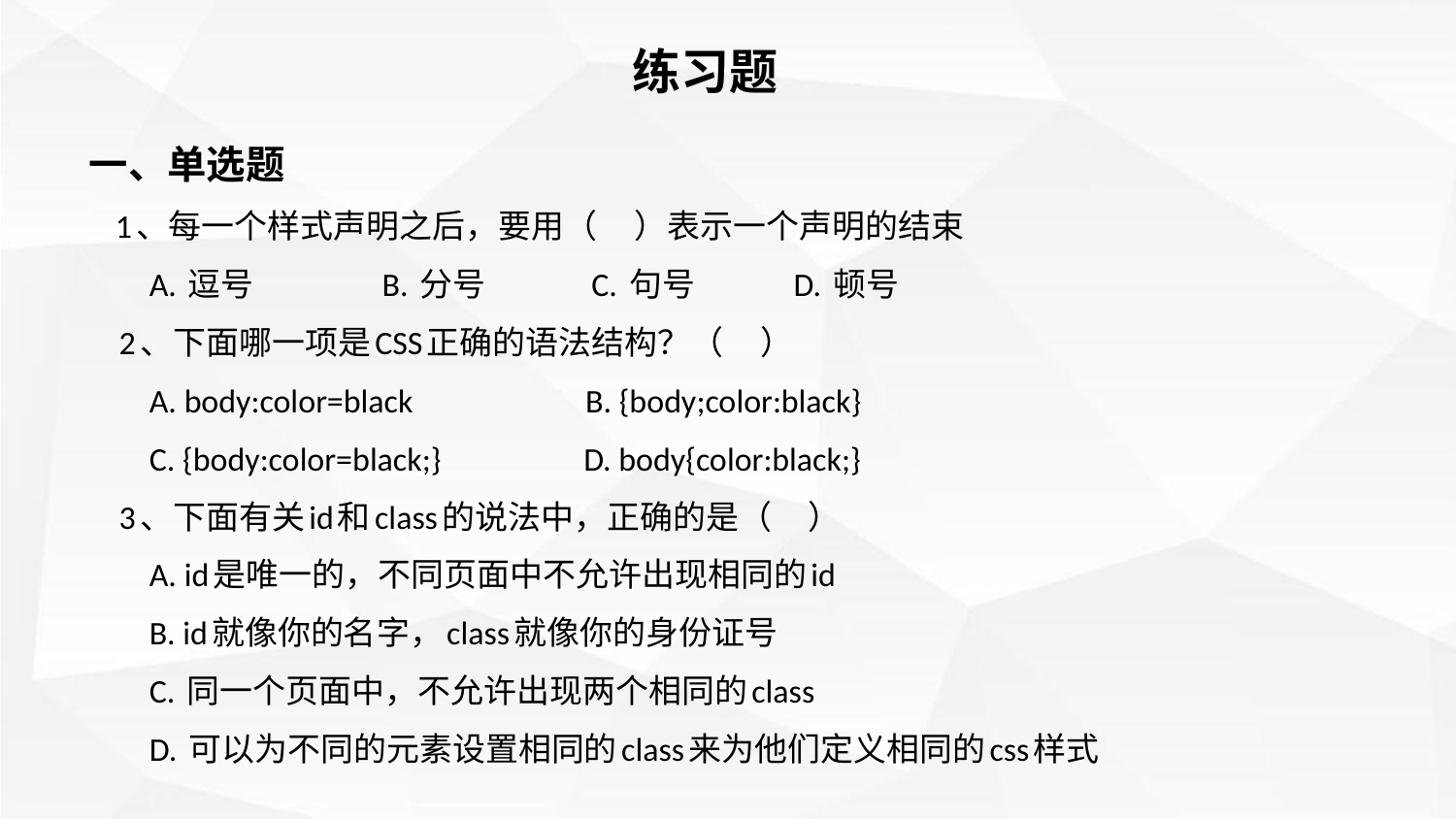

练习题
一、单选题
    1、每一个样式声明之后，要用（     ）表示一个声明的结束
        A. 逗号                 B. 分号              C. 句号             D. 顿号
    2、下面哪一项是CSS正确的语法结构？（     ）
        A. body:color=black                       B. {body;color:black}
        C. {body:color=black;}                   D. body{color:black;}
    3、下面有关id和class的说法中，正确的是（     ）
        A. id是唯一的，不同页面中不允许出现相同的id
        B. id就像你的名字，class就像你的身份证号
        C. 同一个页面中，不允许出现两个相同的class
        D. 可以为不同的元素设置相同的class来为他们定义相同的css样式